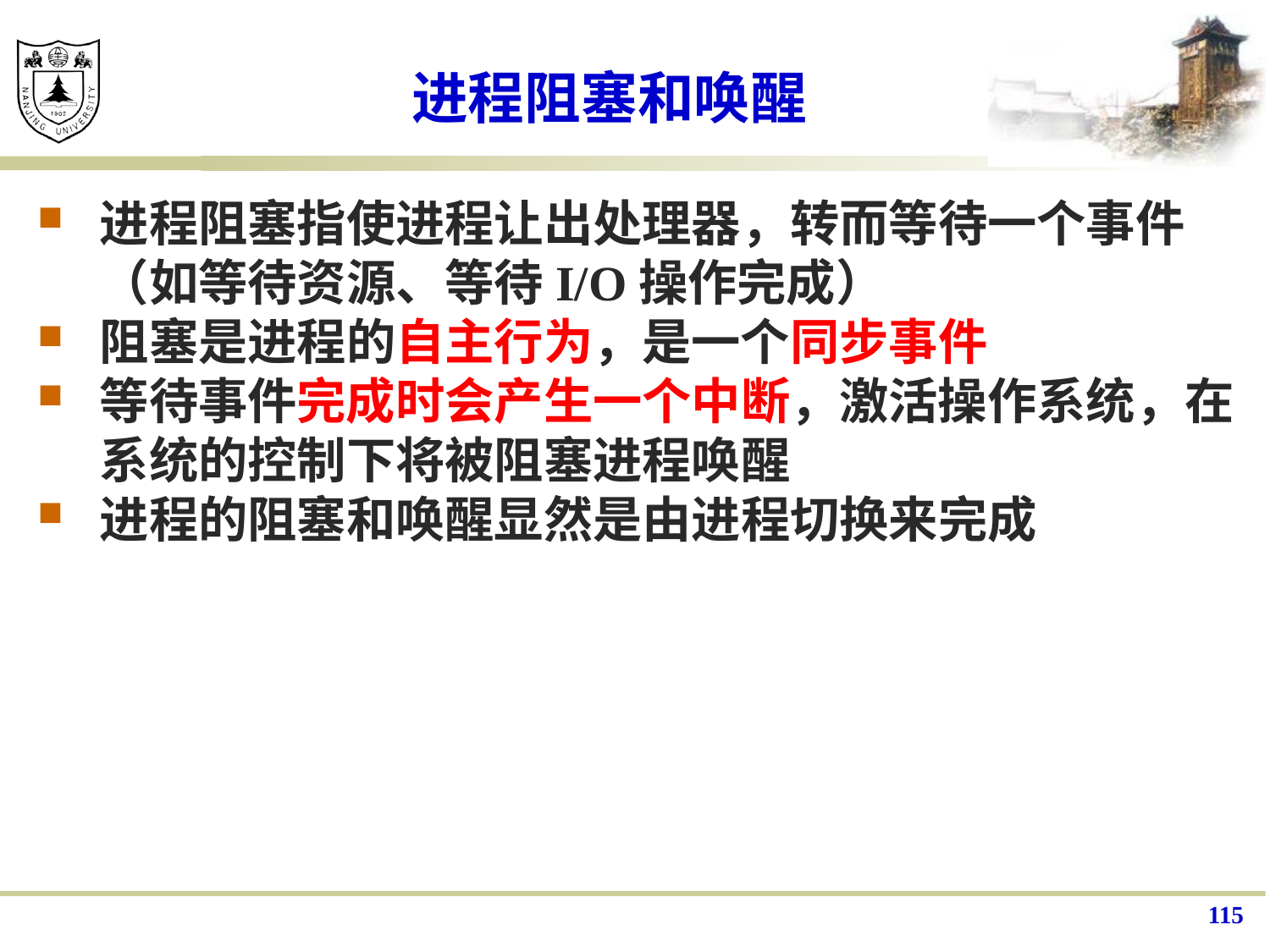

# 进程阻塞和唤醒
进程阻塞指使进程让出处理器，转而等待一个事件（如等待资源、等待I/O操作完成）
阻塞是进程的自主行为，是一个同步事件
等待事件完成时会产生一个中断，激活操作系统，在系统的控制下将被阻塞进程唤醒
进程的阻塞和唤醒显然是由进程切换来完成
115